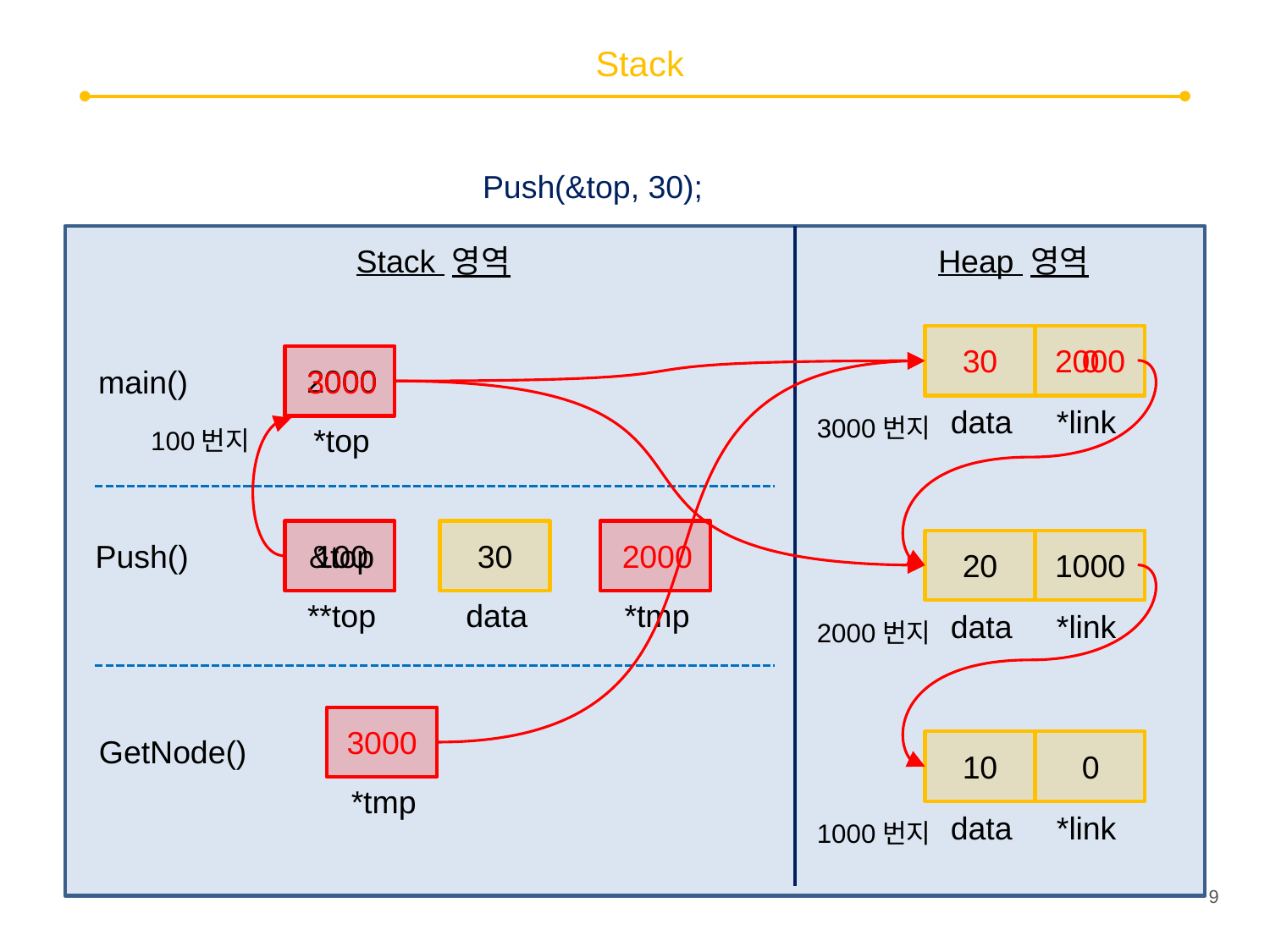

# Stack
Push(&top, 30);

Stack 영역
Heap 영역

30
2000
0

2000
main()
3000
data     *link
3000번지
*top
100번지

Push()
&top
100
30
2000

20
1000
**top
data
*tmp
data     *link
2000번지

3000
GetNode()

10
0
*tmp
data     *link
1000번지